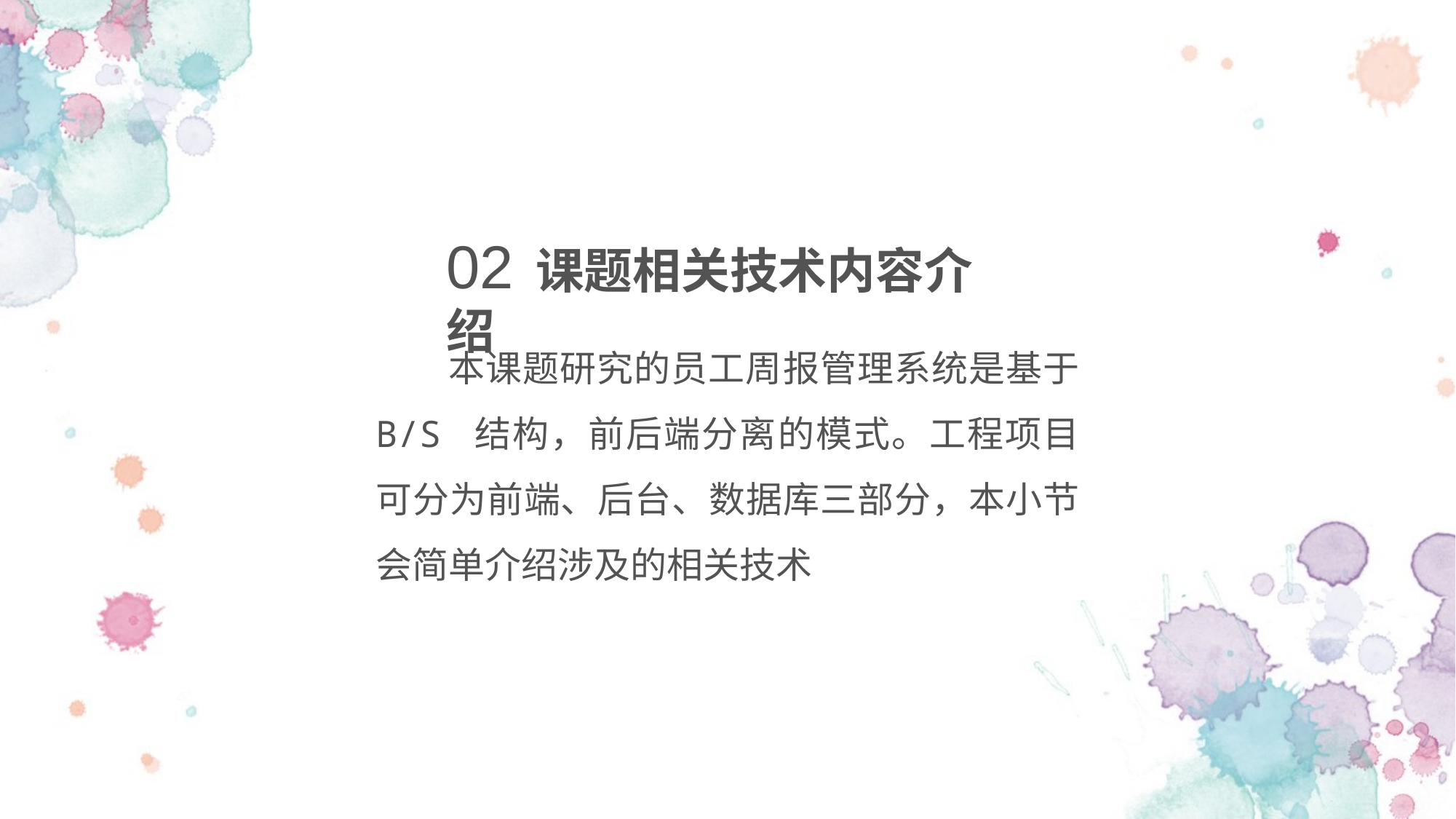

02 课题相关技术内容介绍
       本课题研究的员工周报管理系统是基于 B/S 结构，前后端分离的模式。工程项目可分为前端、后台、数据库三部分，本小节会简单介绍涉及的相关技术